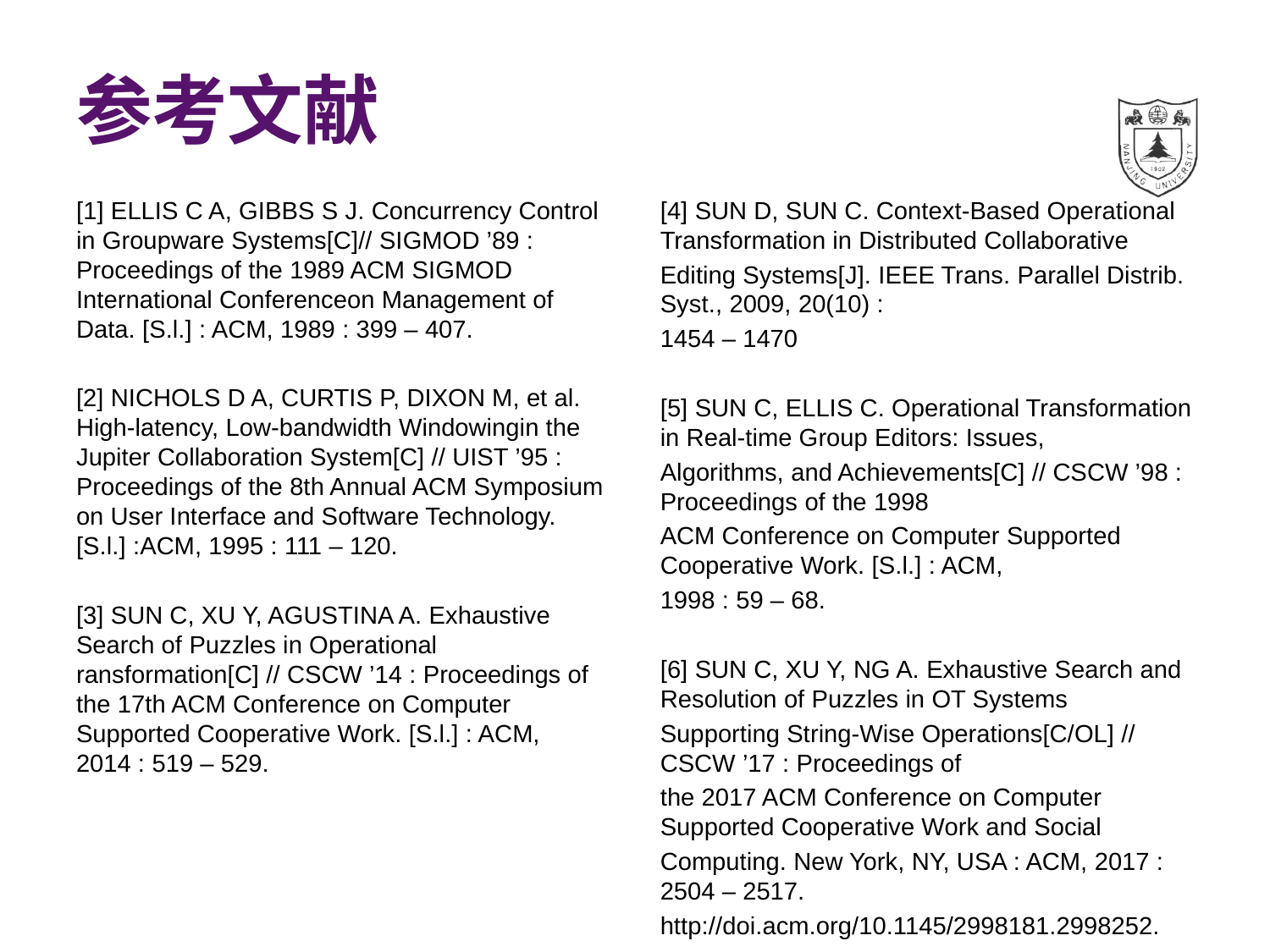

# 参考文献
[1] ELLIS C A, GIBBS S J. Concurrency Control in Groupware Systems[C]// SIGMOD ’89 : Proceedings of the 1989 ACM SIGMOD International Conferenceon Management of Data. [S.l.] : ACM, 1989 : 399 – 407.

[2] NICHOLS D A, CURTIS P, DIXON M, et al. High-latency, Low-bandwidth Windowingin the Jupiter Collaboration System[C] // UIST ’95 : Proceedings of the 8th Annual ACM Symposium on User Interface and Software Technology. [S.l.] :ACM, 1995 : 111 – 120.

[3] SUN C, XU Y, AGUSTINA A. Exhaustive Search of Puzzles in Operational ransformation[C] // CSCW ’14 : Proceedings of the 17th ACM Conference on Computer Supported Cooperative Work. [S.l.] : ACM, 2014 : 519 – 529.
[4] SUN D, SUN C. Context-Based Operational Transformation in Distributed Collaborative
Editing Systems[J]. IEEE Trans. Parallel Distrib. Syst., 2009, 20(10) :
1454 – 1470

[5] SUN C, ELLIS C. Operational Transformation in Real-time Group Editors: Issues,
Algorithms, and Achievements[C] // CSCW ’98 : Proceedings of the 1998
ACM Conference on Computer Supported Cooperative Work. [S.l.] : ACM,
1998 : 59 – 68.

[6] SUN C, XU Y, NG A. Exhaustive Search and Resolution of Puzzles in OT Systems
Supporting String-Wise Operations[C/OL] // CSCW ’17 : Proceedings of
the 2017 ACM Conference on Computer Supported Cooperative Work and Social
Computing. New York, NY, USA : ACM, 2017 : 2504 – 2517.
http://doi.acm.org/10.1145/2998181.2998252.